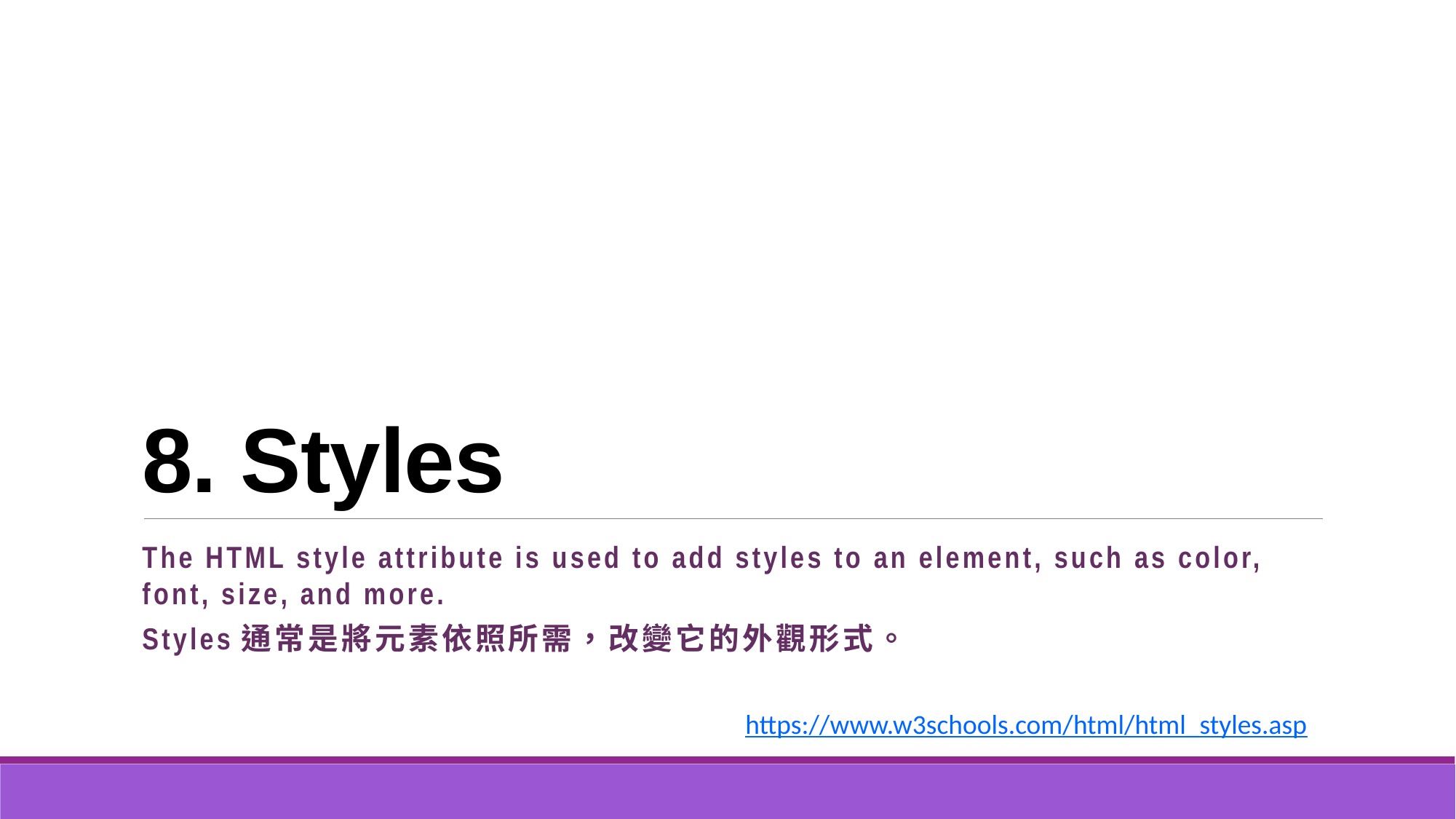

# 8. Styles
The HTML style attribute is used to add styles to an element, such as color, font, size, and more.
Styles通常是將元素依照所需，改變它的外觀形式。
https://www.w3schools.com/html/html_styles.asp